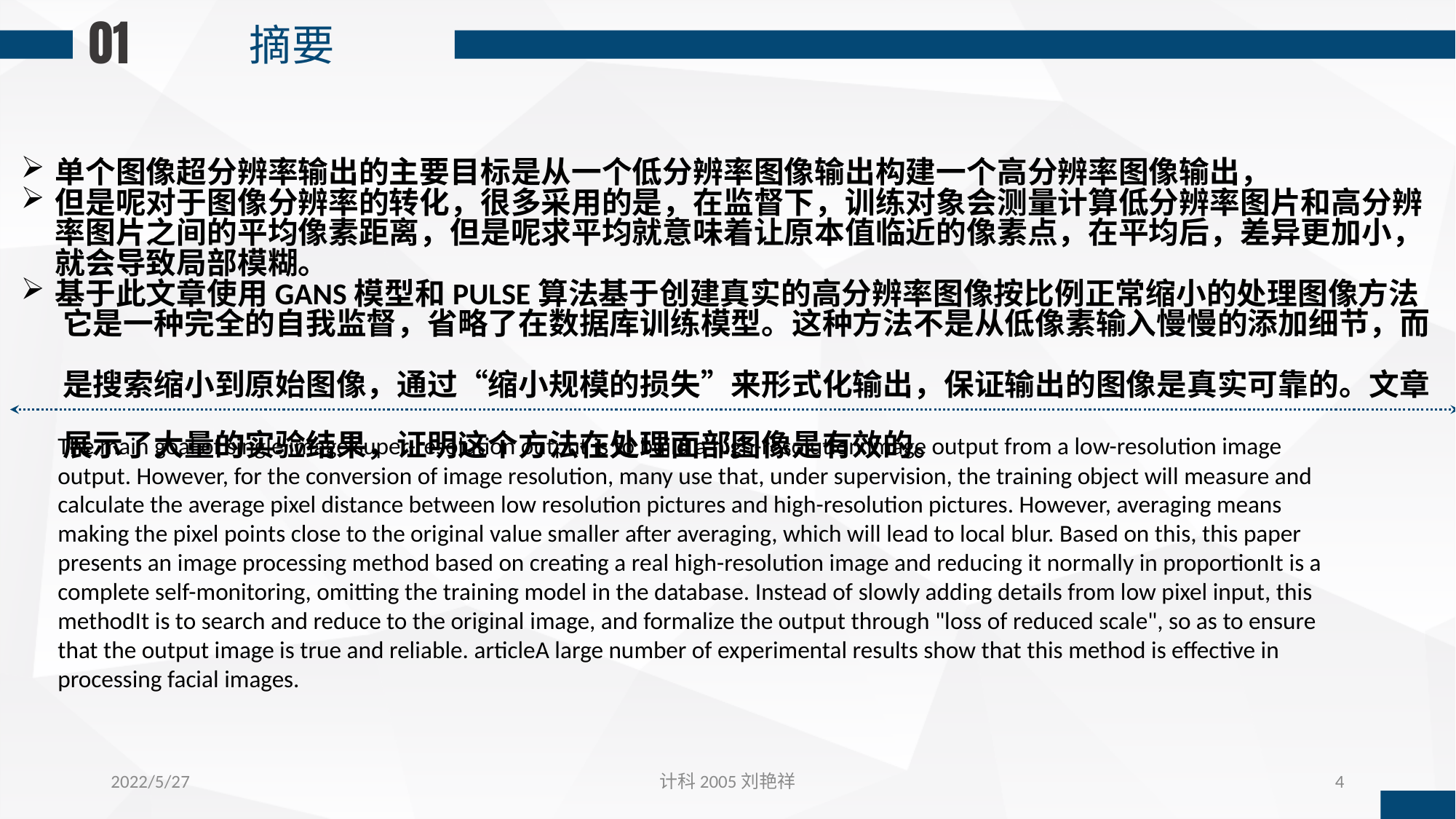

01
摘要

单个图像超分辨率输出的主要目标是从一个低分辨率图像输出构建一个高分辨率图像输出，
但是呢对于图像分辨率的转化，很多采用的是，在监督下，训练对象会测量计算低分辨率图片和高分辨率图片之间的平均像素距离，但是呢求平均就意味着让原本值临近的像素点，在平均后，差异更加小，就会导致局部模糊。
基于此文章使用GANS模型和PULSE算法基于创建真实的高分辨率图像按比例正常缩小的处理图像方法
     它是一种完全的自我监督，省略了在数据库训练模型。这种方法不是从低像素输入慢慢的添加细节，而
     是搜索缩小到原始图像，通过“缩小规模的损失”来形式化输出，保证输出的图像是真实可靠的。文章
     展示了大量的实验结果，证明这个方法在处理面部图像是有效的。
The main goal of single image super-resolution output is to build a high-resolution image output from a low-resolution image output. However, for the conversion of image resolution, many use that, under supervision, the training object will measure and calculate the average pixel distance between low resolution pictures and high-resolution pictures. However, averaging means making the pixel points close to the original value smaller after averaging, which will lead to local blur. Based on this, this paper presents an image processing method based on creating a real high-resolution image and reducing it normally in proportionIt is a complete self-monitoring, omitting the training model in the database. Instead of slowly adding details from low pixel input, this methodIt is to search and reduce to the original image, and formalize the output through "loss of reduced scale", so as to ensure that the output image is true and reliable. articleA large number of experimental results show that this method is effective in processing facial images.

2022/5/27
计科2005刘艳祥
4